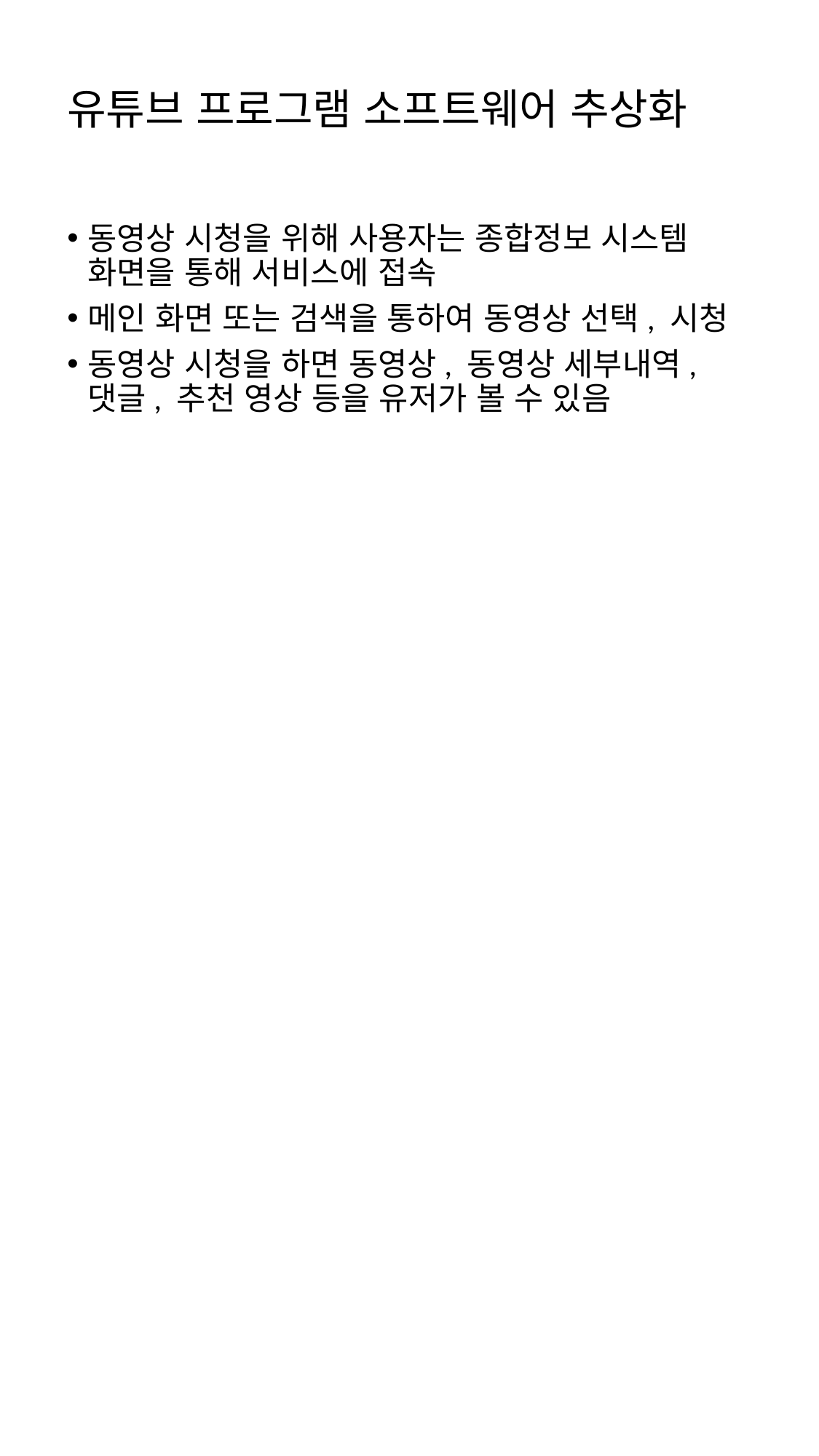

유튜브 프로그램 소프트웨어 추상화
동영상 시청을 위해 사용자는 종합정보 시스템 화면을 통해 서비스에 접속
메인 화면 또는 검색을 통하여 동영상 선택, 시청
동영상 시청을 하면 동영상, 동영상 세부내역, 댓글, 추천 영상 등을 유저가 볼 수 있음